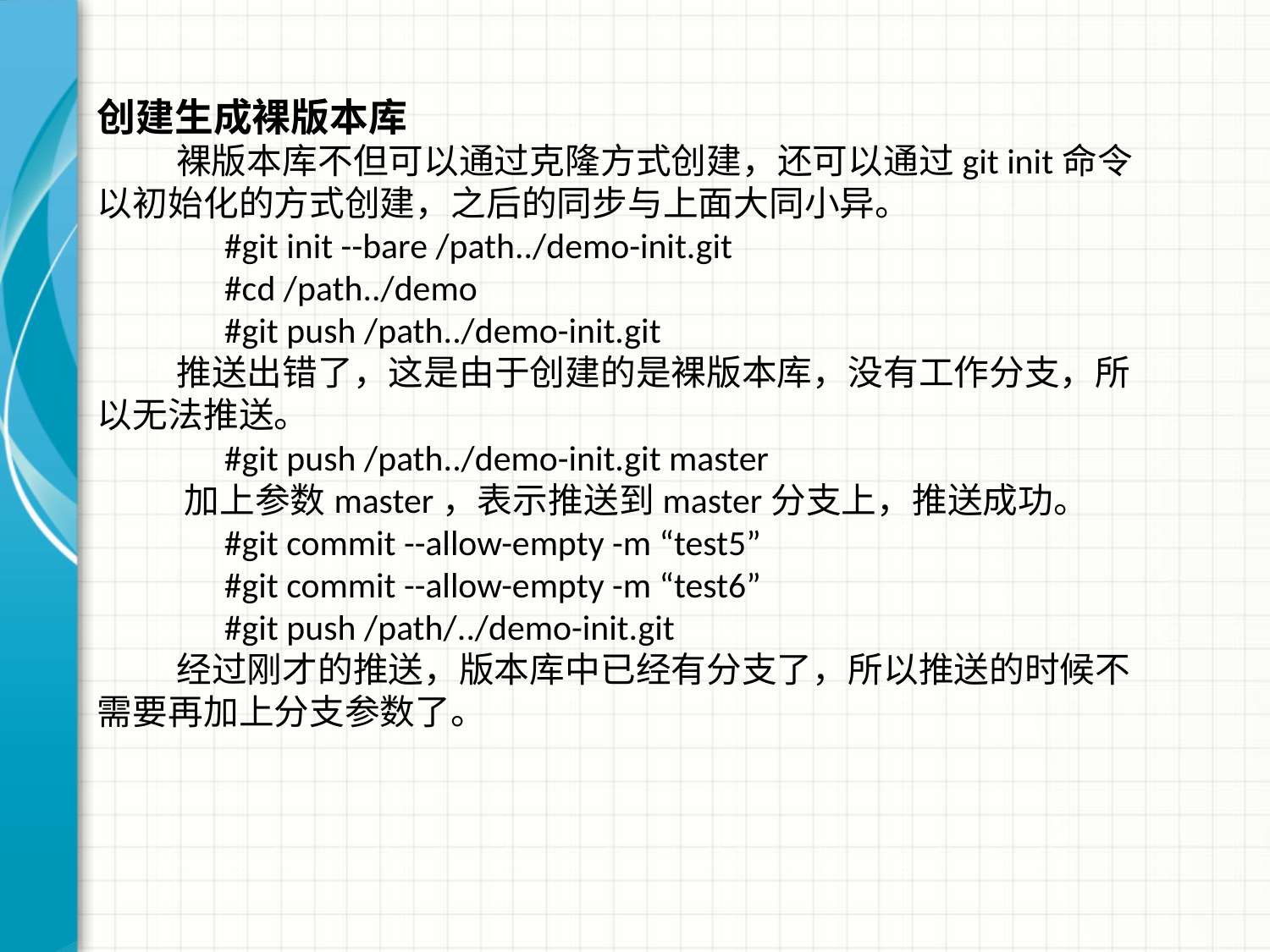

创建生成裸版本库
         裸版本库不但可以通过克隆方式创建，还可以通过git init命令以初始化的方式创建，之后的同步与上面大同小异。
	#git init --bare /path../demo-init.git
	#cd /path../demo
	#git push /path../demo-init.git
         推送出错了，这是由于创建的是裸版本库，没有工作分支，所以无法推送。
	#git push /path../demo-init.git master
          加上参数master，表示推送到master分支上，推送成功。
	#git commit --allow-empty -m “test5”
	#git commit --allow-empty -m “test6”
	#git push /path/../demo-init.git
         经过刚才的推送，版本库中已经有分支了，所以推送的时候不需要再加上分支参数了。